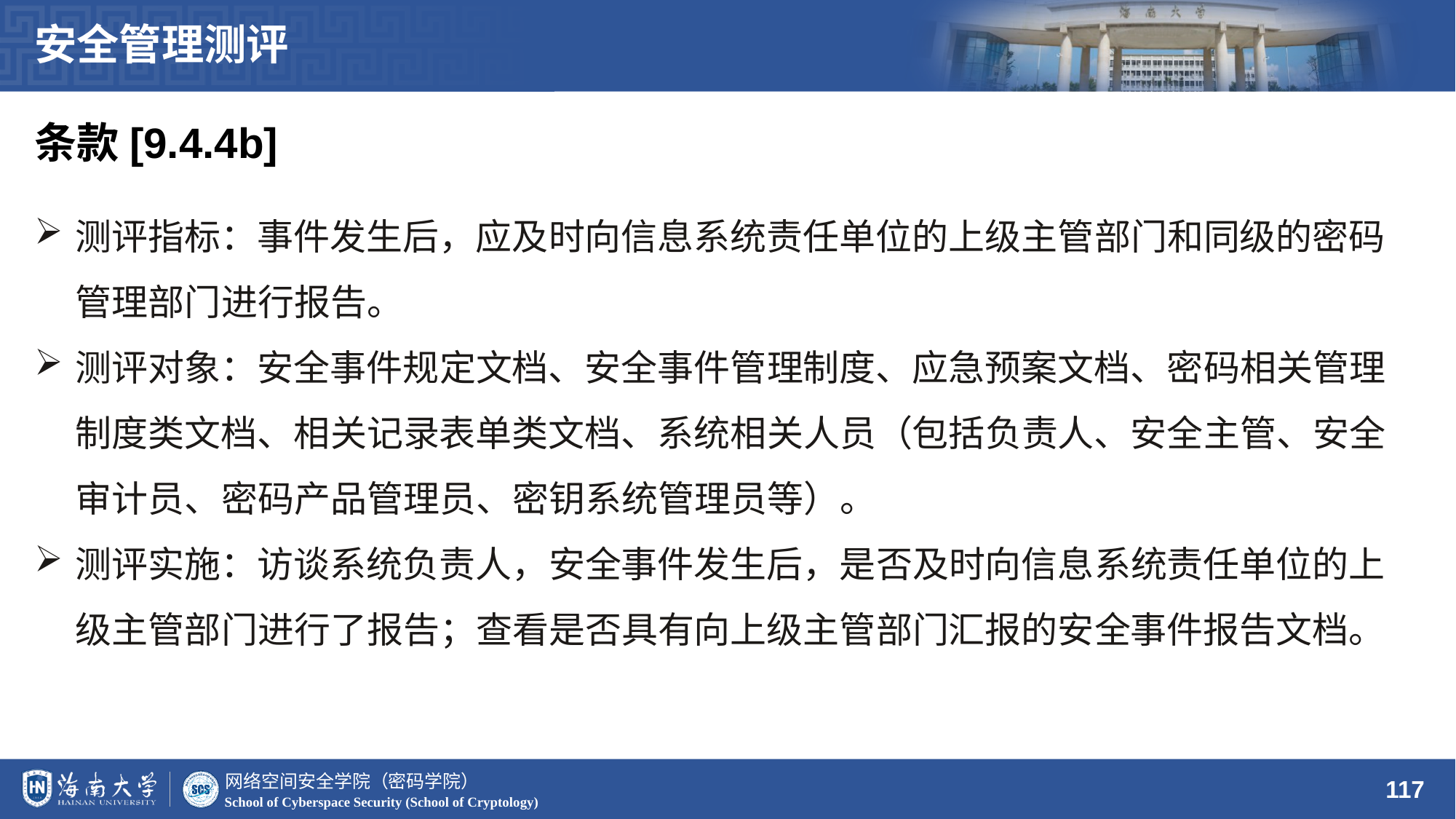

安全管理测评
条款[9.4.4b]
测评指标：事件发生后，应及时向信息系统责任单位的上级主管部门和同级的密码管理部门进行报告。
测评对象：安全事件规定文档、安全事件管理制度、应急预案文档、密码相关管理制度类文档、相关记录表单类文档、系统相关人员（包括负责人、安全主管、安全审计员、密码产品管理员、密钥系统管理员等）。
测评实施：访谈系统负责人，安全事件发生后，是否及时向信息系统责任单位的上级主管部门进行了报告；查看是否具有向上级主管部门汇报的安全事件报告文档。
117